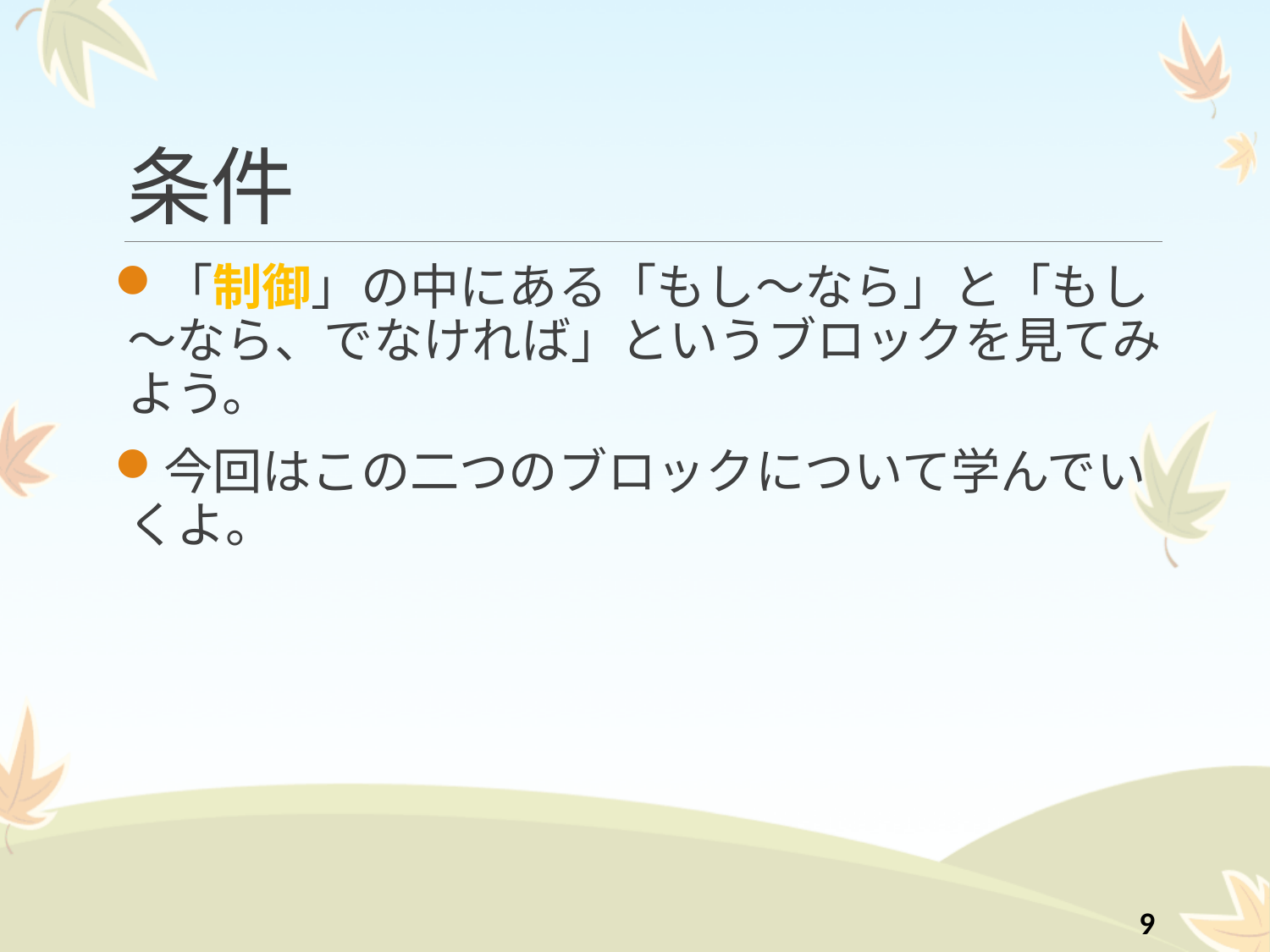

# 条件
「制御」の中にある「もし～なら」と「もし～なら、でなければ」というブロックを見てみよう。
今回はこの二つのブロックについて学んでいくよ。

9